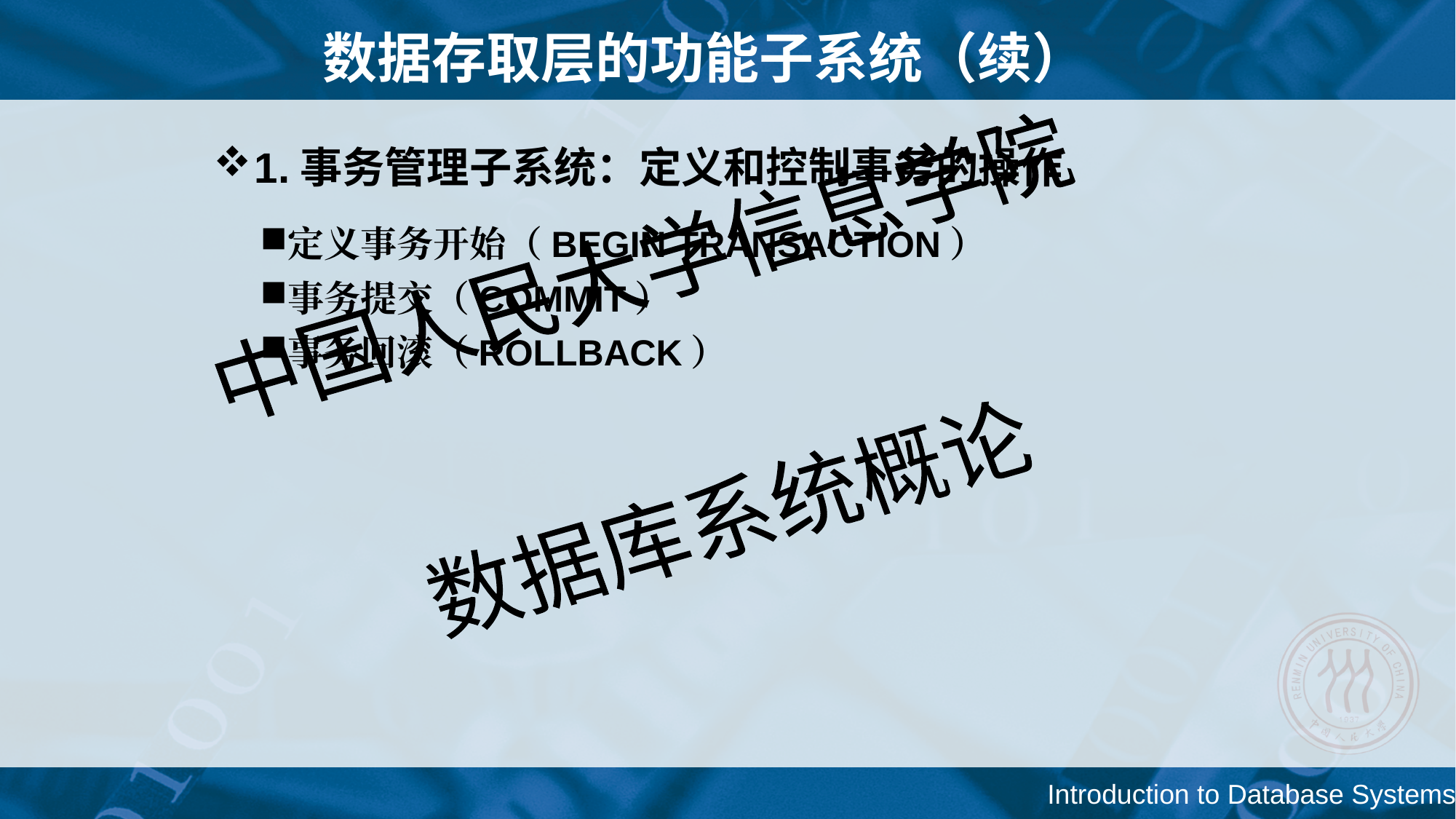

数据存取层的功能子系统（续）
# 1.事务管理子系统：定义和控制事务的操作
定义事务开始（BEGIN TRANSACTION）
事务提交（COMMIT）
事务回滚（ROLLBACK）